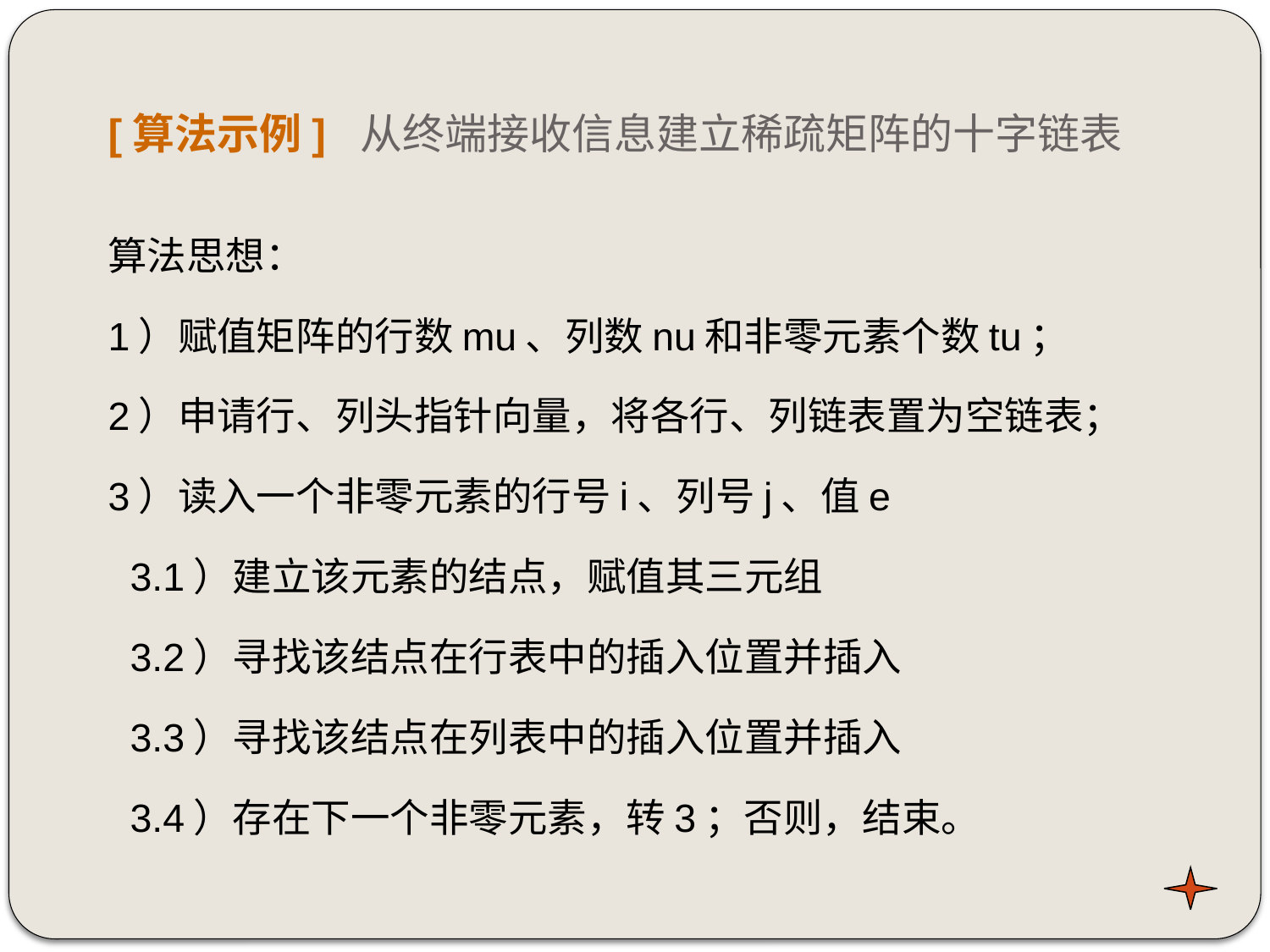

# [算法示例]  从终端接收信息建立稀疏矩阵的十字链表
算法思想：
1）赋值矩阵的行数mu、列数nu和非零元素个数tu；
2）申请行、列头指针向量，将各行、列链表置为空链表；
3）读入一个非零元素的行号i、列号j、值e
  3.1）建立该元素的结点，赋值其三元组
  3.2）寻找该结点在行表中的插入位置并插入
  3.3）寻找该结点在列表中的插入位置并插入
  3.4）存在下一个非零元素，转3；否则，结束。